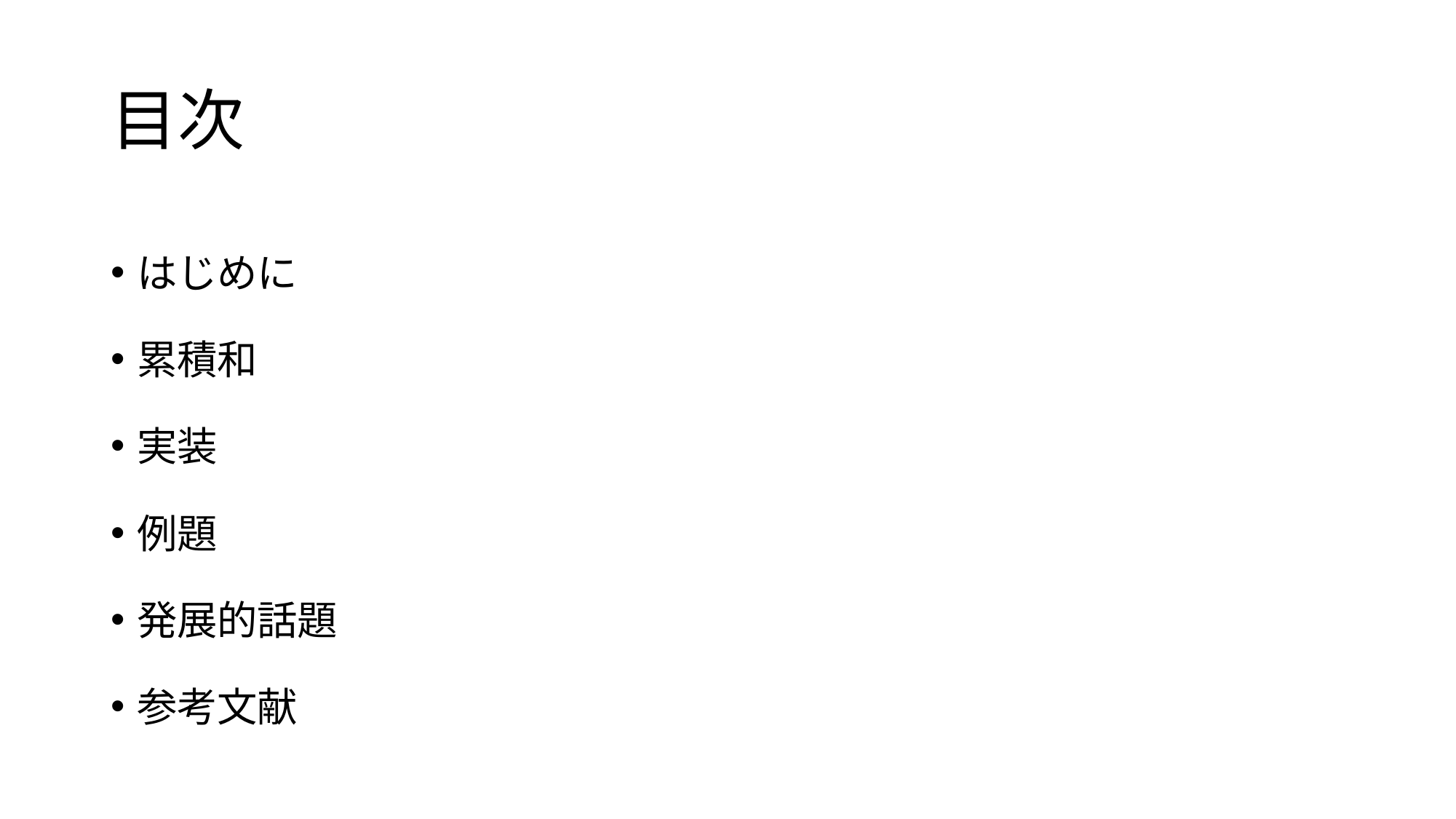

# 目次
はじめに
累積和
実装
例題
発展的話題
参考文献